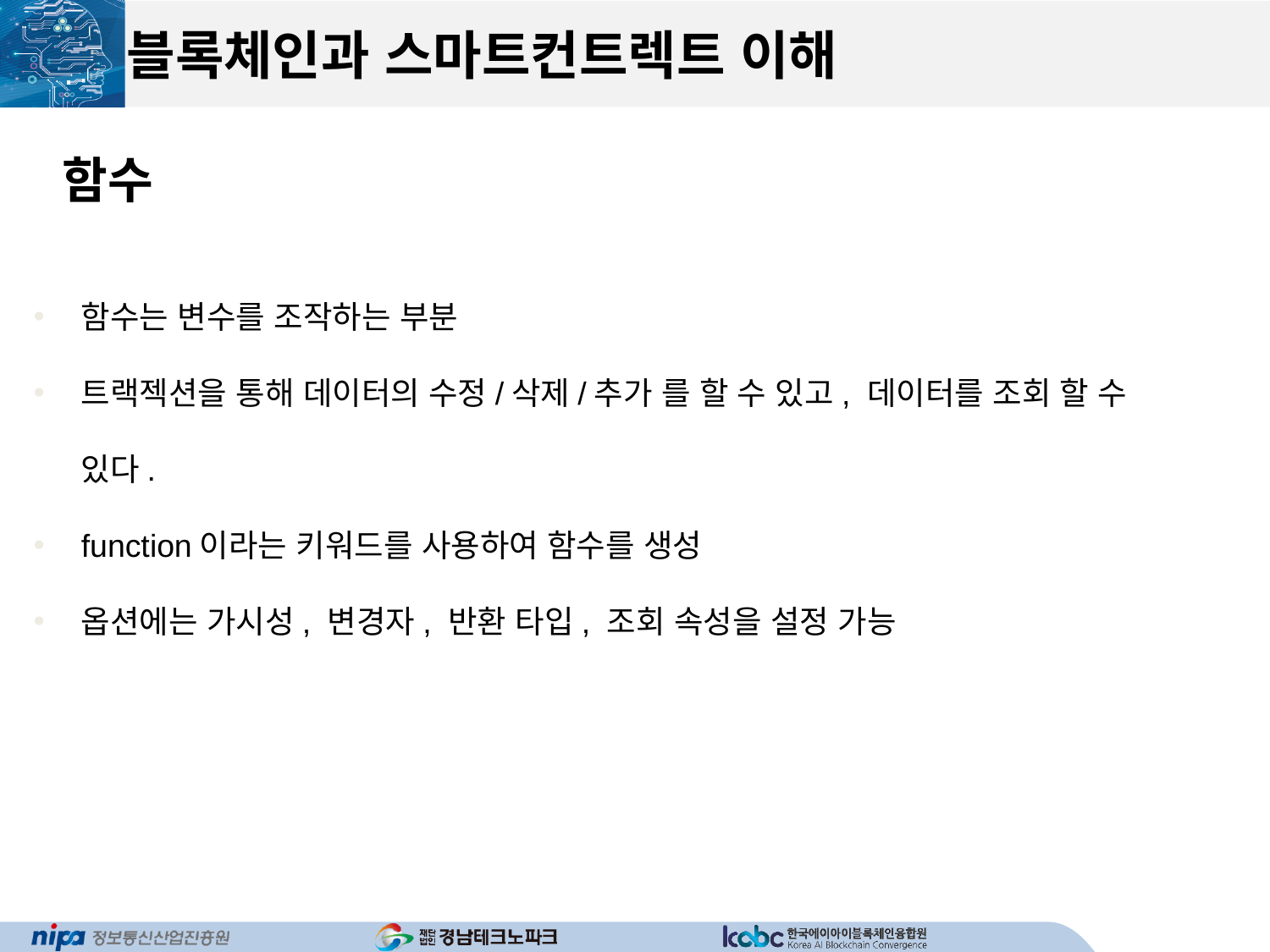

# 블록체인과 스마트컨트렉트 이해
함수
함수는 변수를 조작하는 부분
트랙젝션을 통해 데이터의 수정/삭제/추가 를 할 수 있고, 데이터를 조회 할 수 있다.
function이라는 키워드를 사용하여 함수를 생성
옵션에는 가시성, 변경자, 반환 타입, 조회 속성을 설정 가능